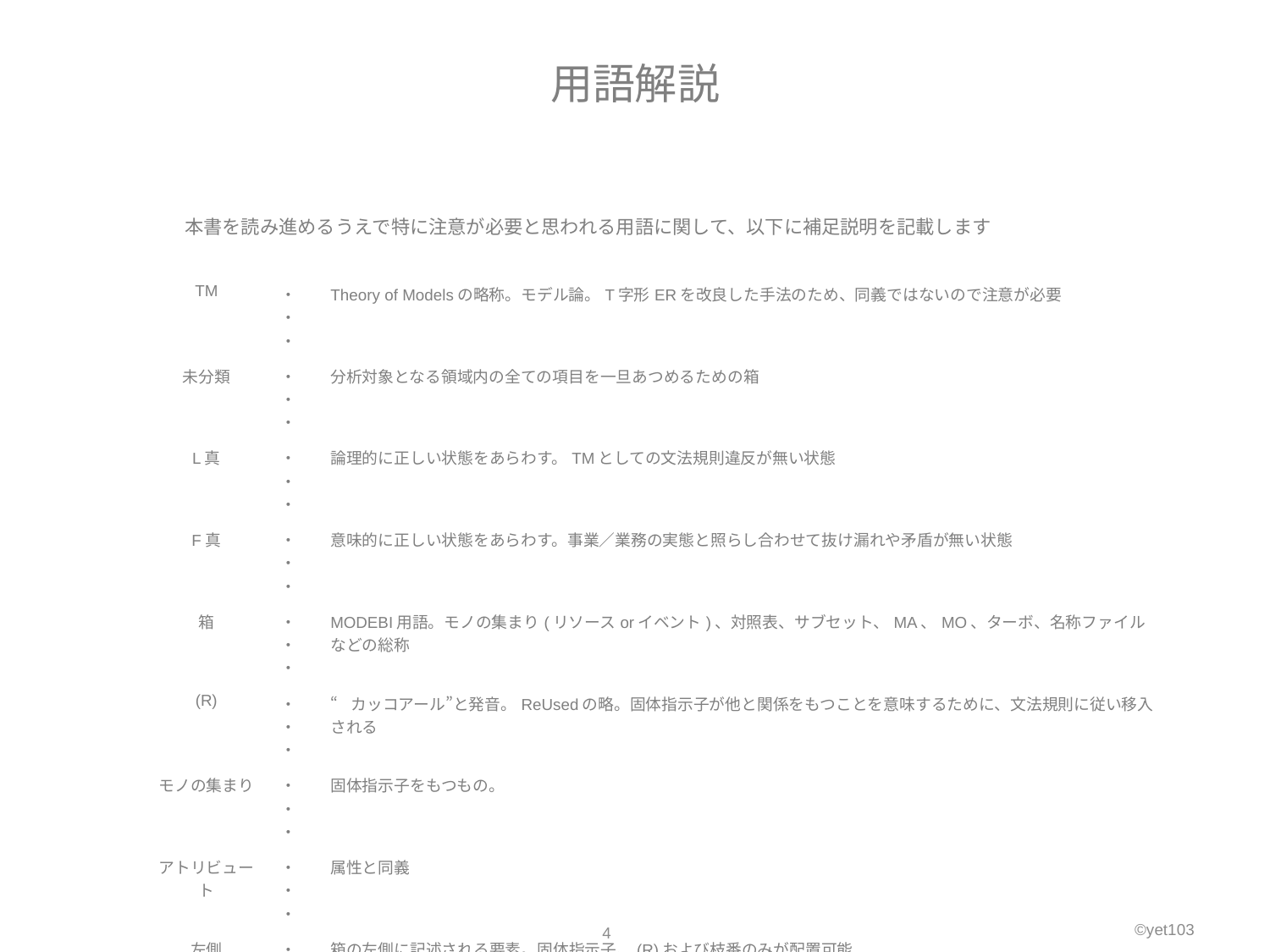

# 用語解説
本書を読み進めるうえで特に注意が必要と思われる用語に関して、以下に補足説明を記載します
| TM | ・・・ | Theory of Modelsの略称。モデル論。T字形ERを改良した手法のため、同義ではないので注意が必要 |
| --- | --- | --- |
| 未分類 | ・・・ | 分析対象となる領域内の全ての項目を一旦あつめるための箱 |
| L真 | ・・・ | 論理的に正しい状態をあらわす。TMとしての文法規則違反が無い状態 |
| F真 | ・・・ | 意味的に正しい状態をあらわす。事業／業務の実態と照らし合わせて抜け漏れや矛盾が無い状態 |
| 箱 | ・・・ | MODEBI用語。モノの集まり(リソースorイベント)、対照表、サブセット、MA、MO、ターボ、名称ファイルなどの総称 |
| (R) | ・・・ | “カッコアール”と発音。ReUsedの略。固体指示子が他と関係をもつことを意味するために、文法規則に従い移入される |
| モノの集まり | ・・・ | 固体指示子をもつもの。 |
| アトリビュート | ・・・ | 属性と同義 |
| 左側 | ・・・ | 箱の左側に記述される要素。固体指示子、(R)および枝番のみが配置可能 |
| 右側 | ・・・ | 箱の右側に記述される要素 |
| 固体指定子 | ・・・ | 認知番号／固体指示子と同義。エンティティを構成する起点。但し主キー／アイデンティファイアとは意味がことなるので注意が必要 |
| HDR-DTL | ・・・ | ヘッダー・ディテール。見出しと明細形式のデータなどに代表される構造。繰り返し項目の排除のための技術 |
| クラス | ・・・ | 意味論から導出可能なクラス概念の総称 |
©yet103
4